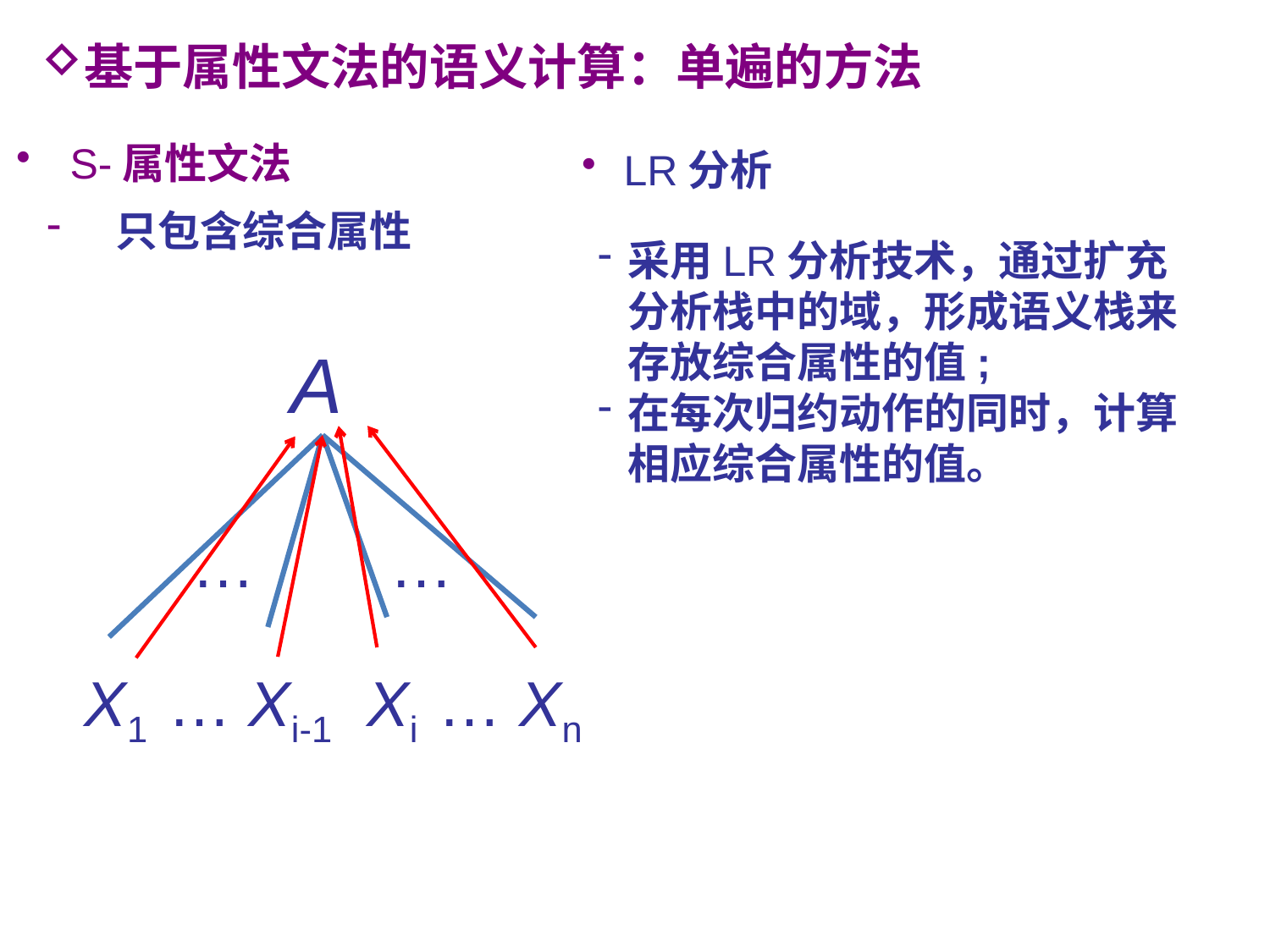

基于属性文法的语义计算：单遍的方法

  S-属性文法

 LR分析
   只包含综合属性
采用LR分析技术，通过扩充分析栈中的域，形成语义栈来存放综合属性的值;
在每次归约动作的同时，计算相应综合属性的值。
A
…
…
X1  … Xi-1  Xi  … Xn